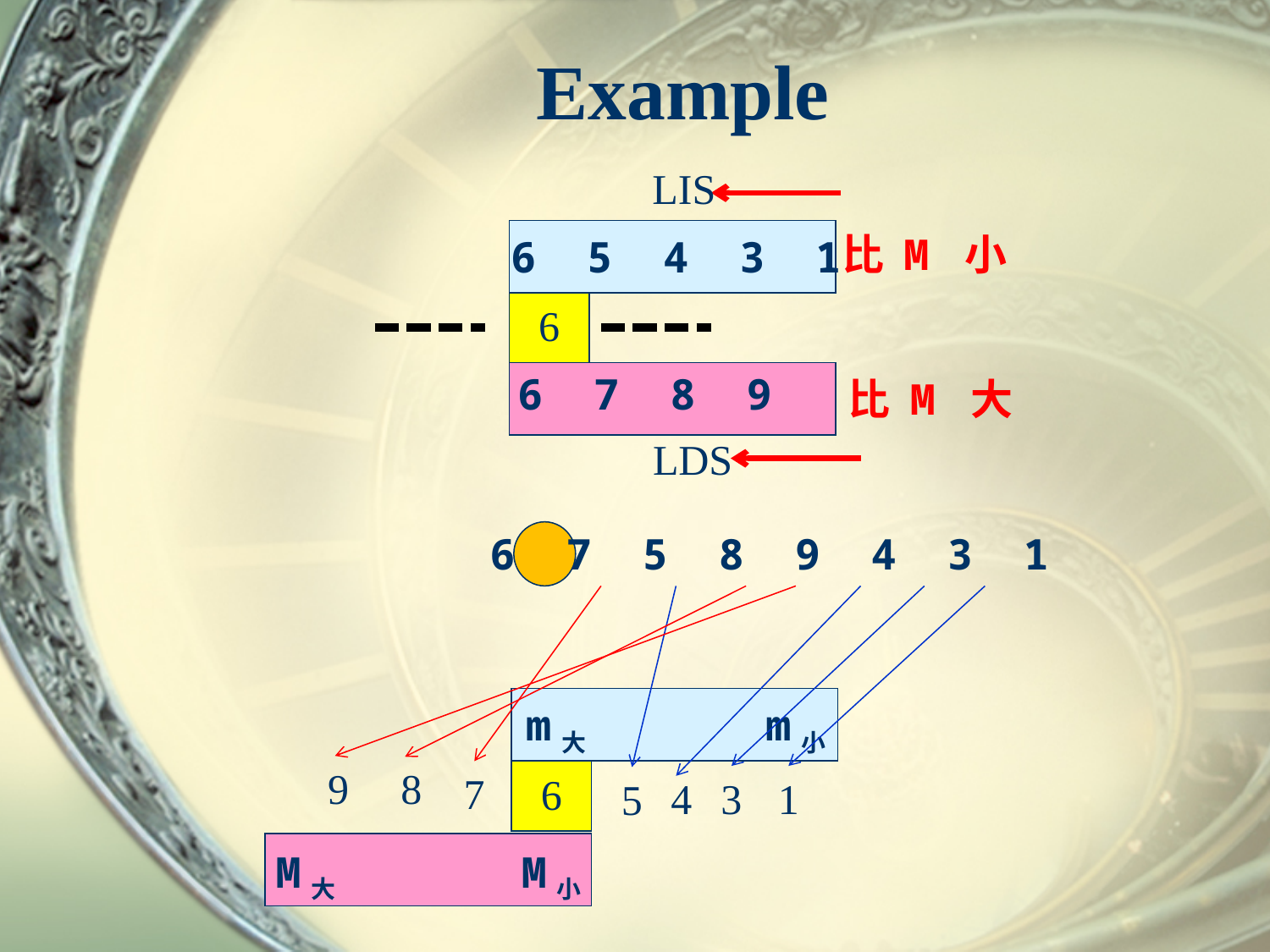

# Example
LIS

比 M 小
6  5  4  3  1
6
6  7  8  9

比 M 大
LDS

6  7  5  8  9  4  3  1

m大
m小
9
8
7
6
4
3
1
5

M小
M大